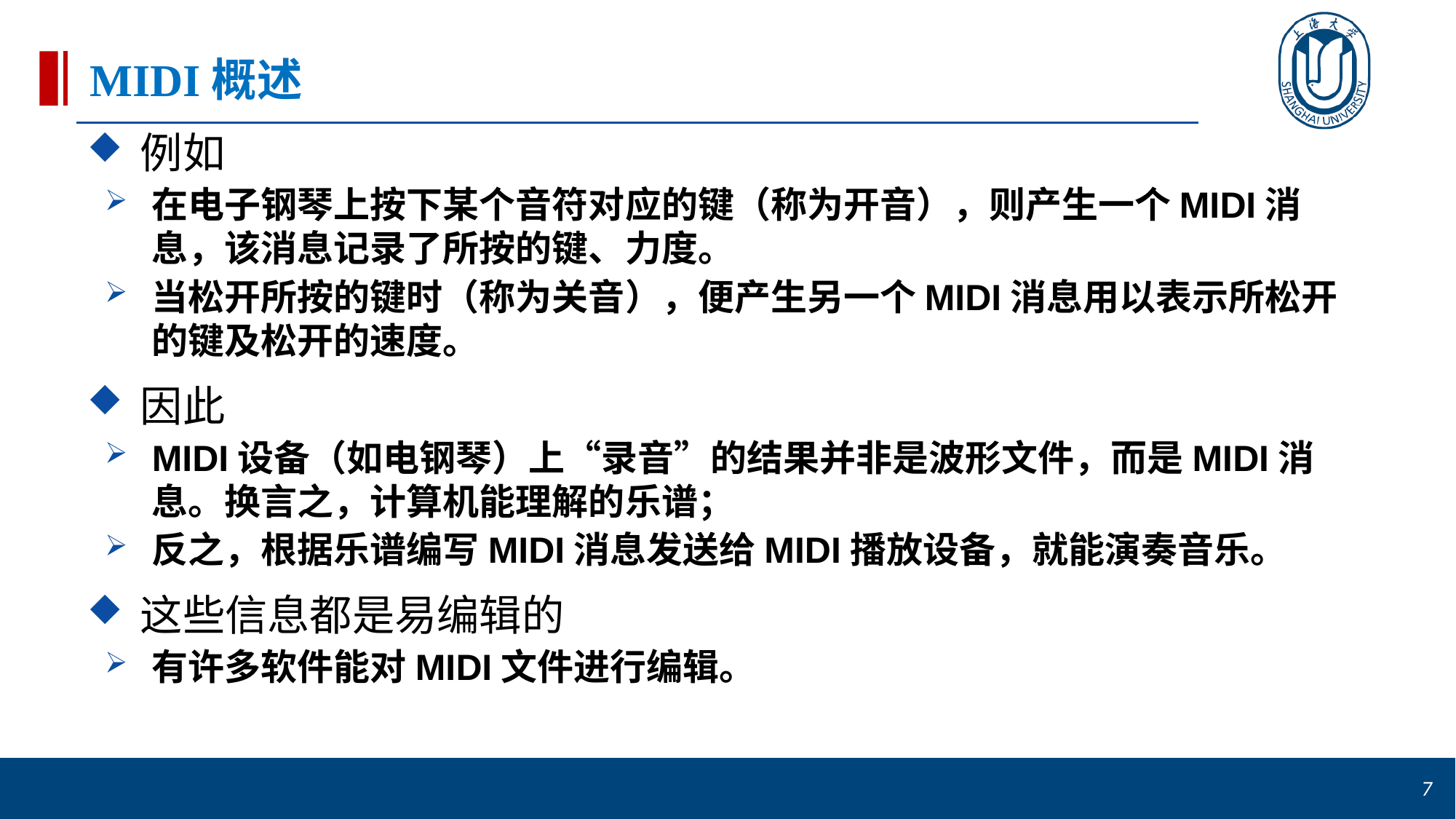

# MIDI概述
例如
在电子钢琴上按下某个音符对应的键（称为开音），则产生一个MIDI消息，该消息记录了所按的键、力度。
当松开所按的键时（称为关音），便产生另一个MIDI消息用以表示所松开的键及松开的速度。
因此
MIDI设备（如电钢琴）上“录音”的结果并非是波形文件，而是MIDI消息。换言之，计算机能理解的乐谱；
反之，根据乐谱编写MIDI消息发送给MIDI播放设备，就能演奏音乐。
这些信息都是易编辑的
有许多软件能对MIDI文件进行编辑。

7